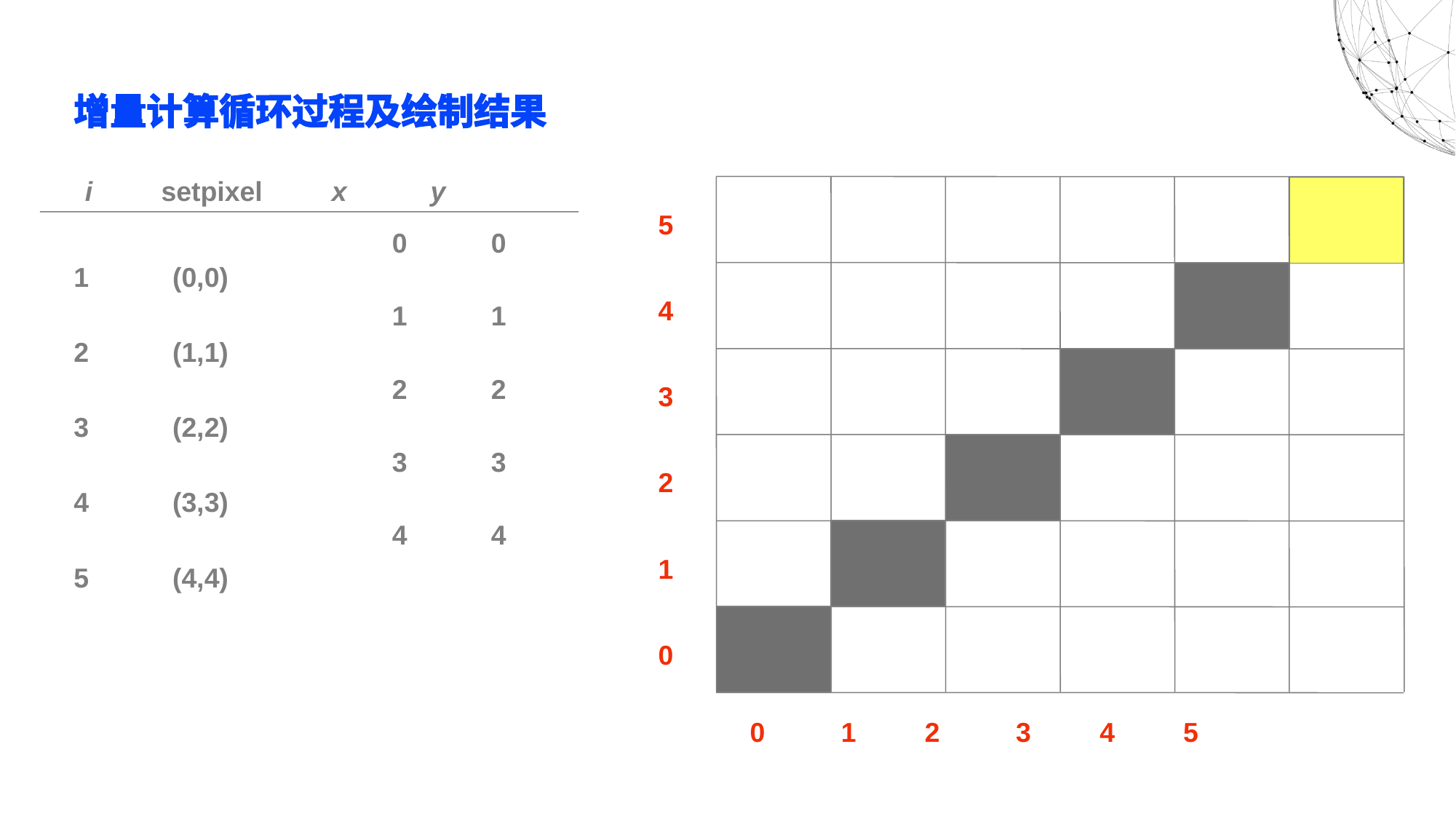

增量计算循环过程及绘制结果
i         setpixel         x           y

5
4
3
2
1
0
   0          1         2          3         4         5

0           0
1           (0,0)

1           1
2           (1,1)

2           2
3           (2,2)

3           3
4           (3,3)
4           4

5           (4,4)